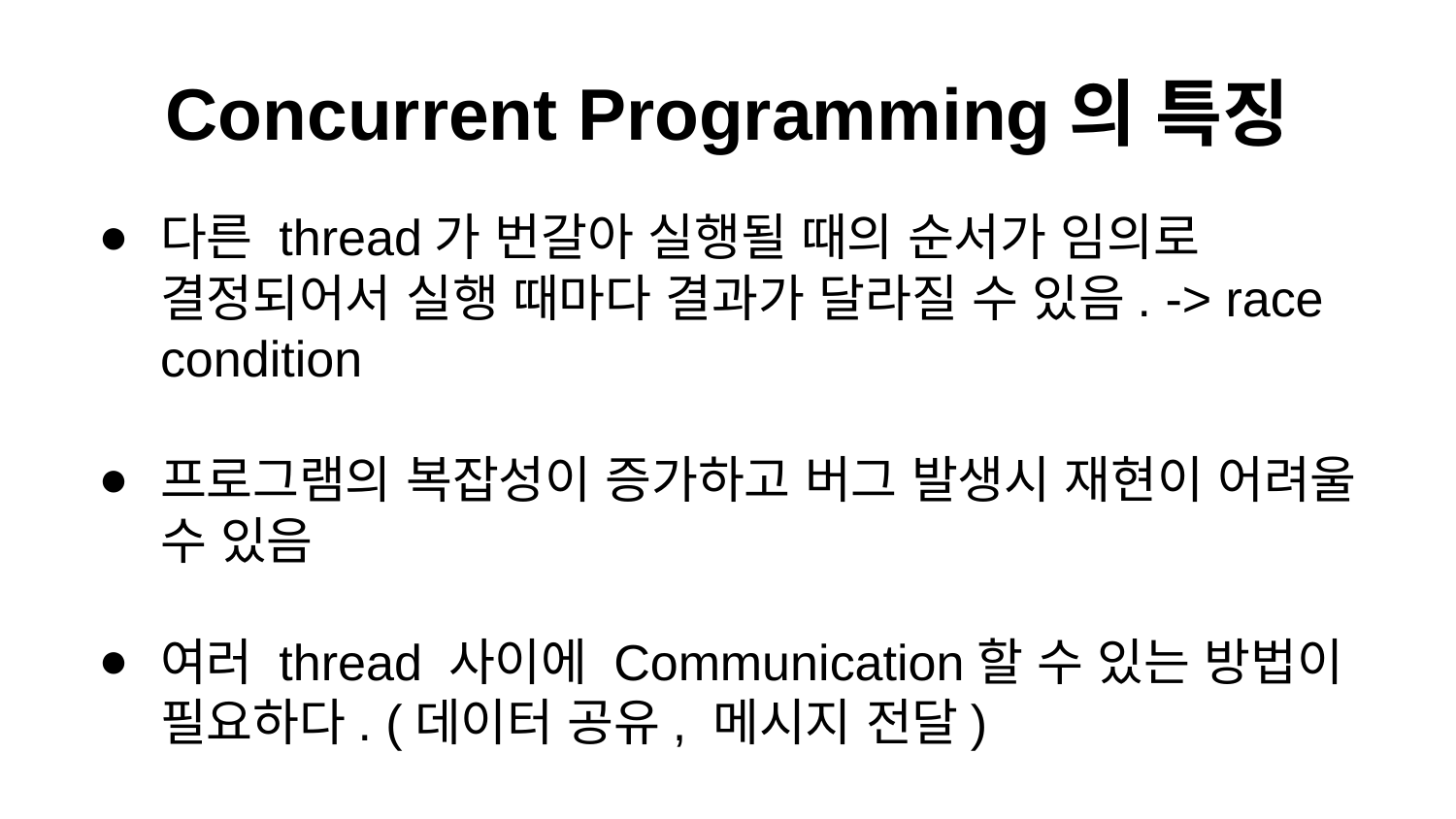

# Concurrent Programming의 특징
다른 thread가 번갈아 실행될 때의 순서가 임의로 결정되어서 실행 때마다 결과가 달라질 수 있음. -> race condition

프로그램의 복잡성이 증가하고 버그 발생시 재현이 어려울 수 있음

여러 thread 사이에 Communication할 수 있는 방법이 필요하다. (데이터 공유, 메시지 전달)